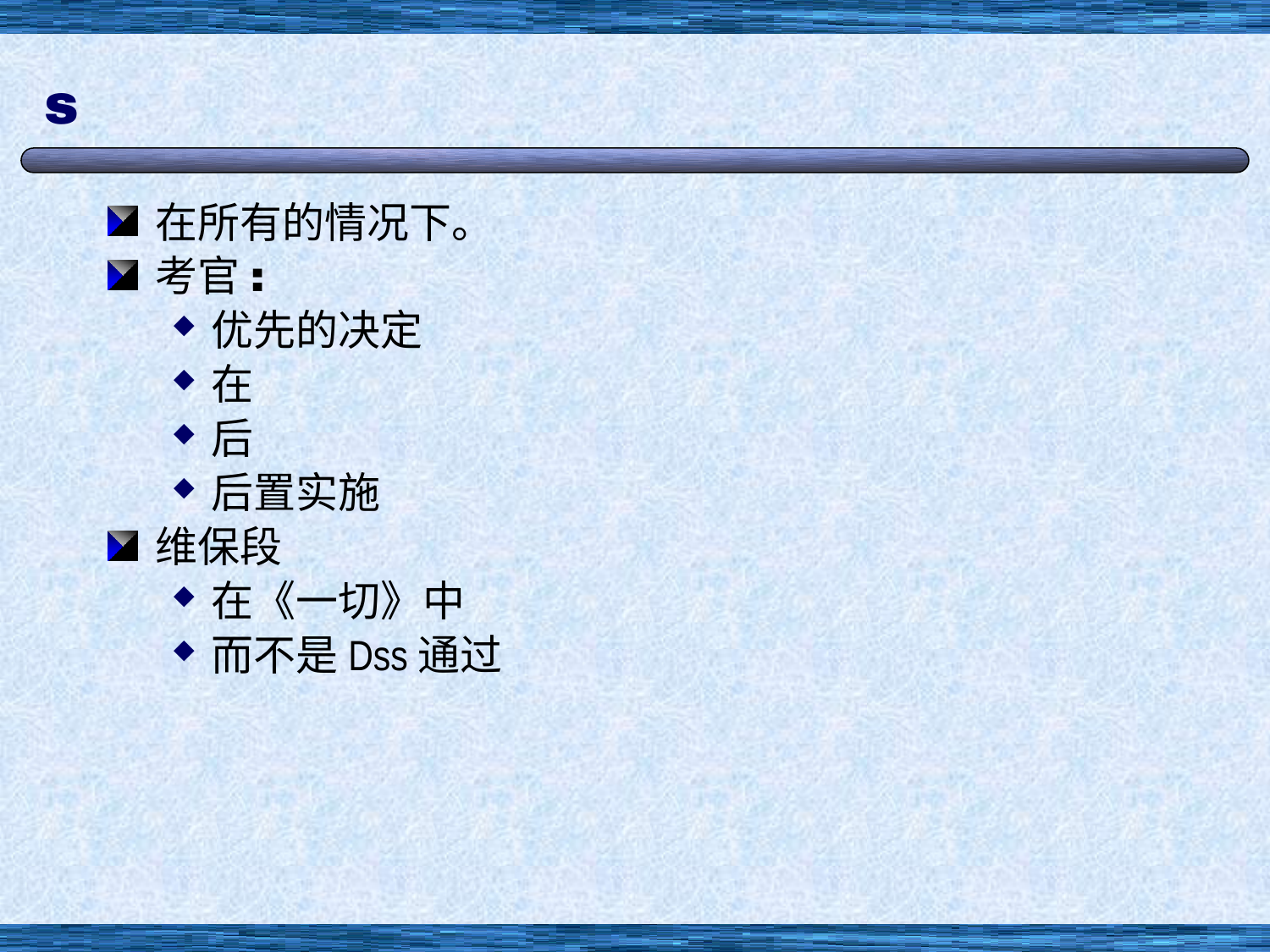

# s
在所有的情况下。
考官:
优先的决定
在
后
后置实施
维保段
在《一切》中
而不是Dss通过